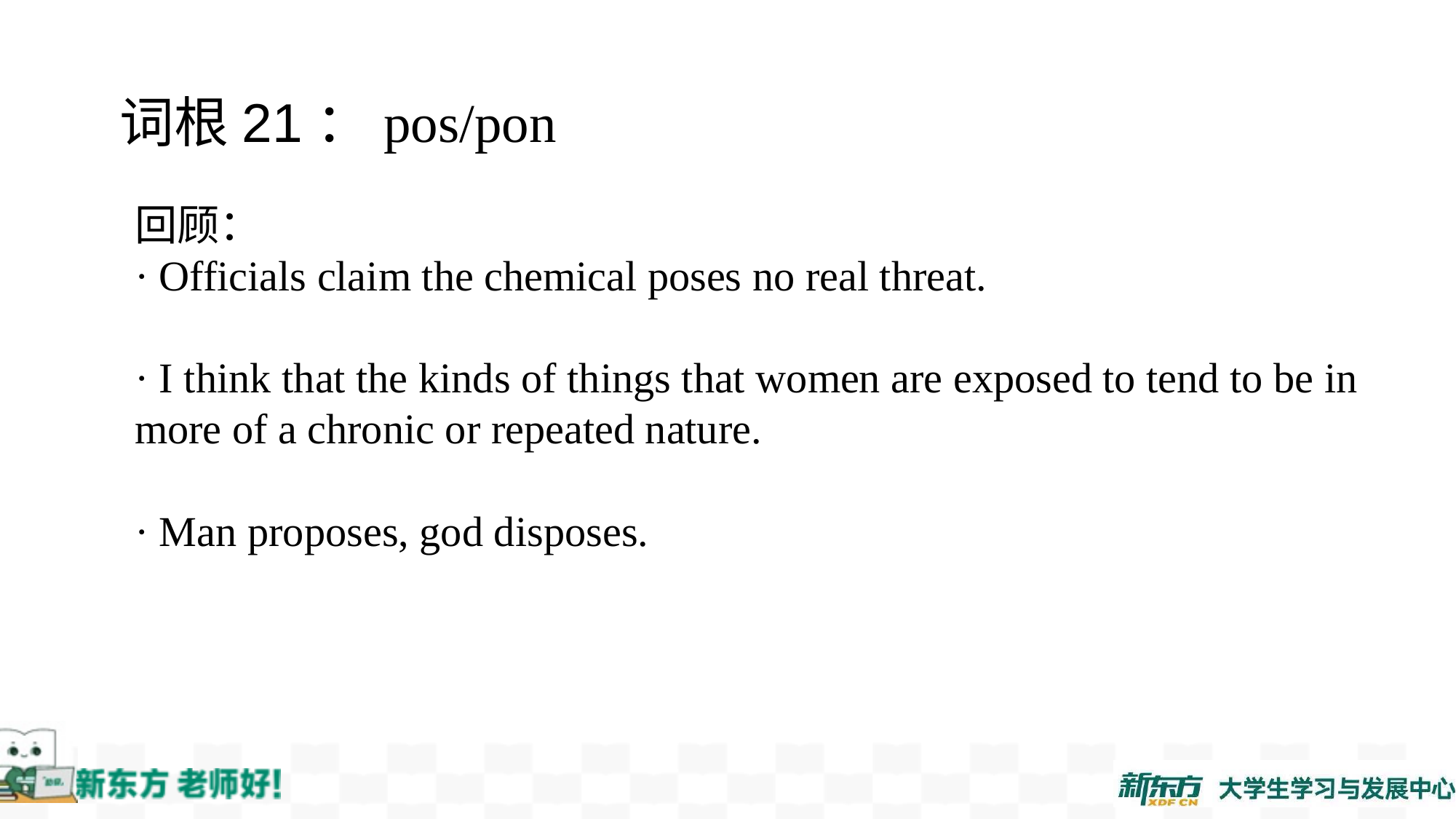

词根21：pos/pon
回顾：
· Officials claim the chemical poses no real threat.

· I think that the kinds of things that women are exposed to tend to be in more of a chronic or repeated nature.

· Man proposes, god disposes.